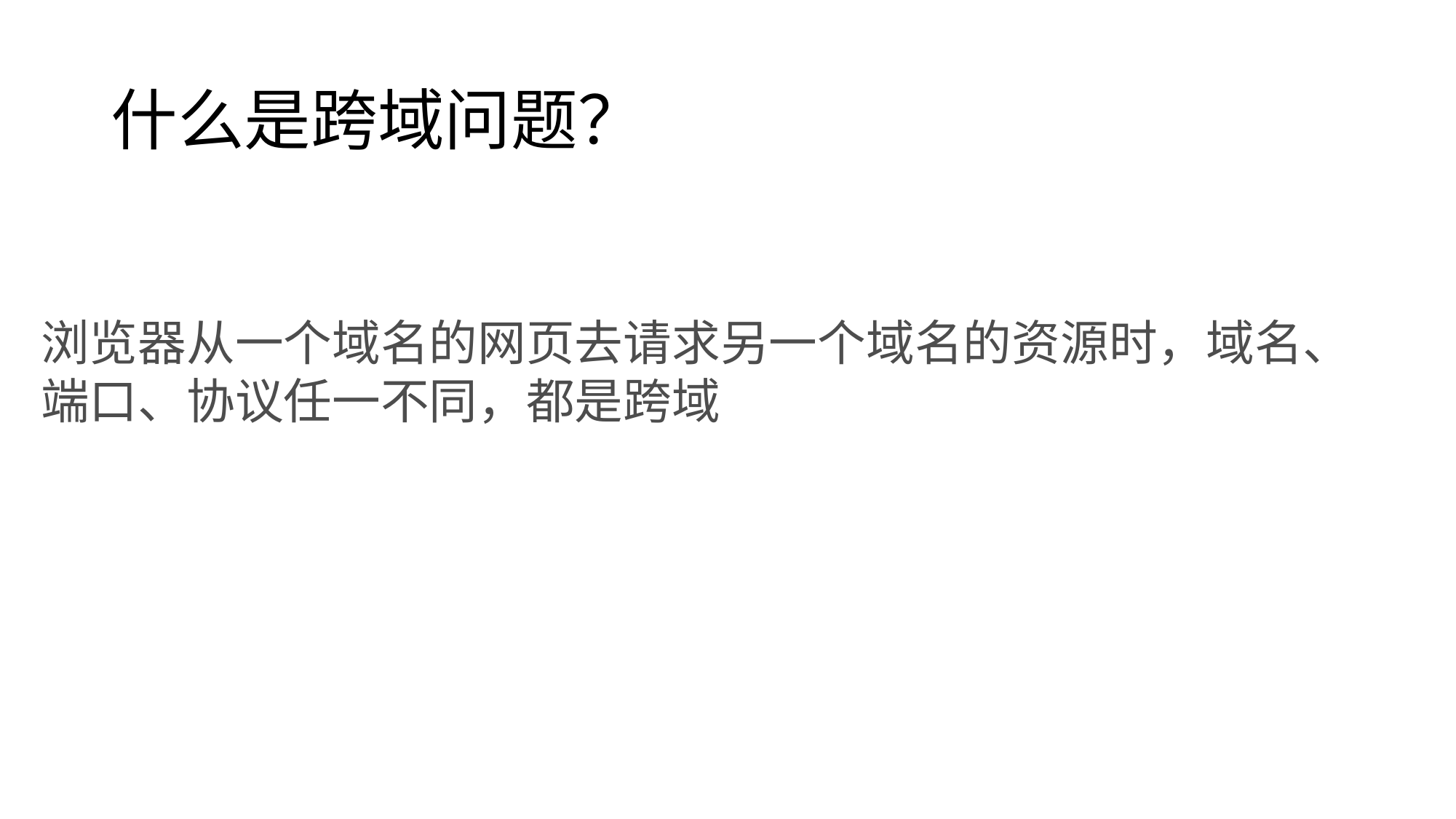

# 什么是跨域问题？
浏览器从一个域名的网页去请求另一个域名的资源时，域名、端口、协议任一不同，都是跨域